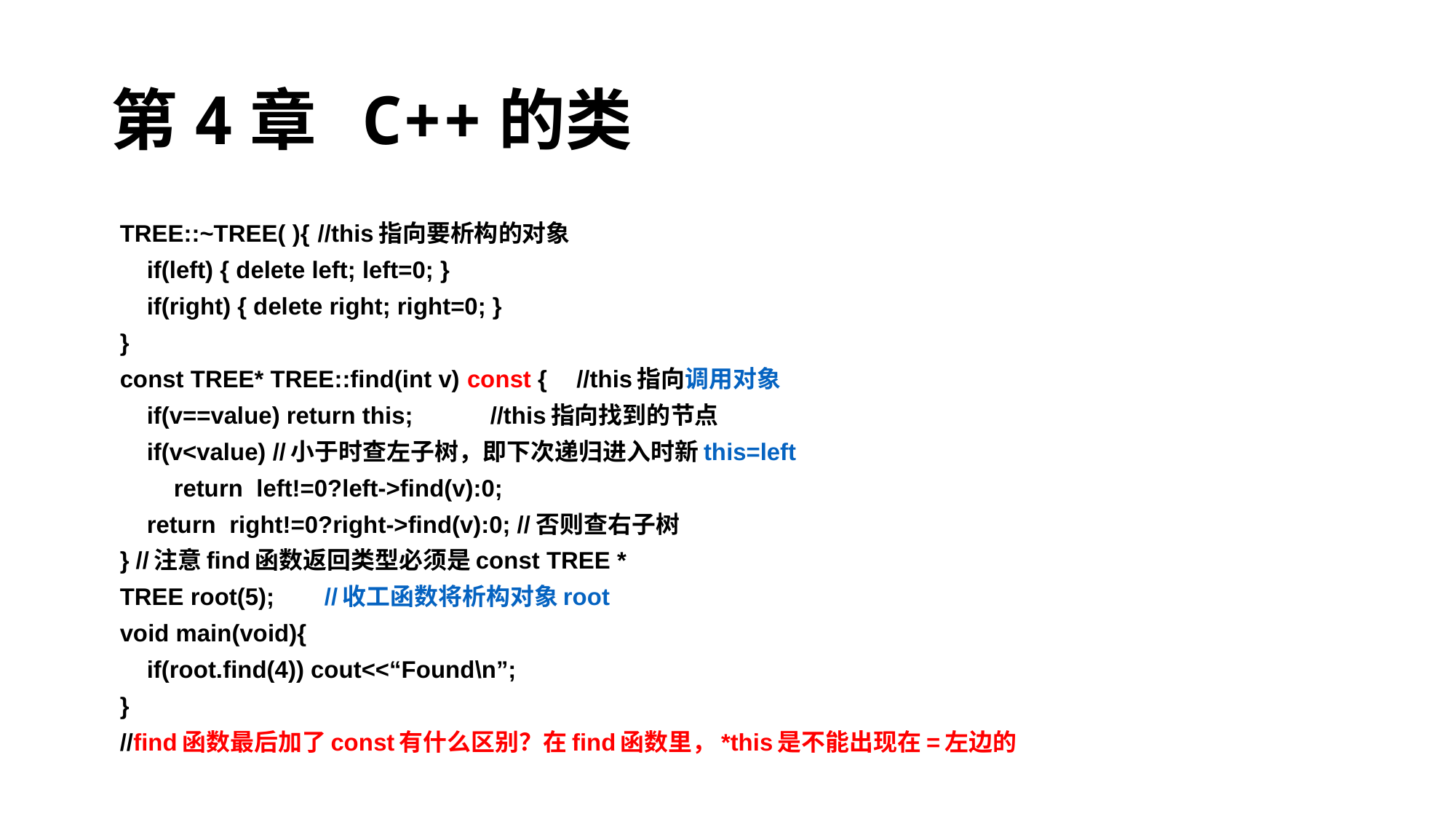

# 第4章  C++的类
TREE::~TREE( ){	//this指向要析构的对象
    if(left) { delete left; left=0; }
    if(right) { delete right; right=0; }
}
const TREE* TREE::find(int v) const {	//this指向调用对象
    if(v==value) return this;	//this指向找到的节点
    if(v<value) //小于时查左子树，即下次递归进入时新this=left
        return  left!=0?left->find(v):0;
    return  right!=0?right->find(v):0; //否则查右子树
} //注意find函数返回类型必须是const TREE *
TREE root(5);			 //收工函数将析构对象root
void main(void){
    if(root.find(4)) cout<<“Found\n”;
}
//find函数最后加了const有什么区别？在find函数里，*this是不能出现在=左边的